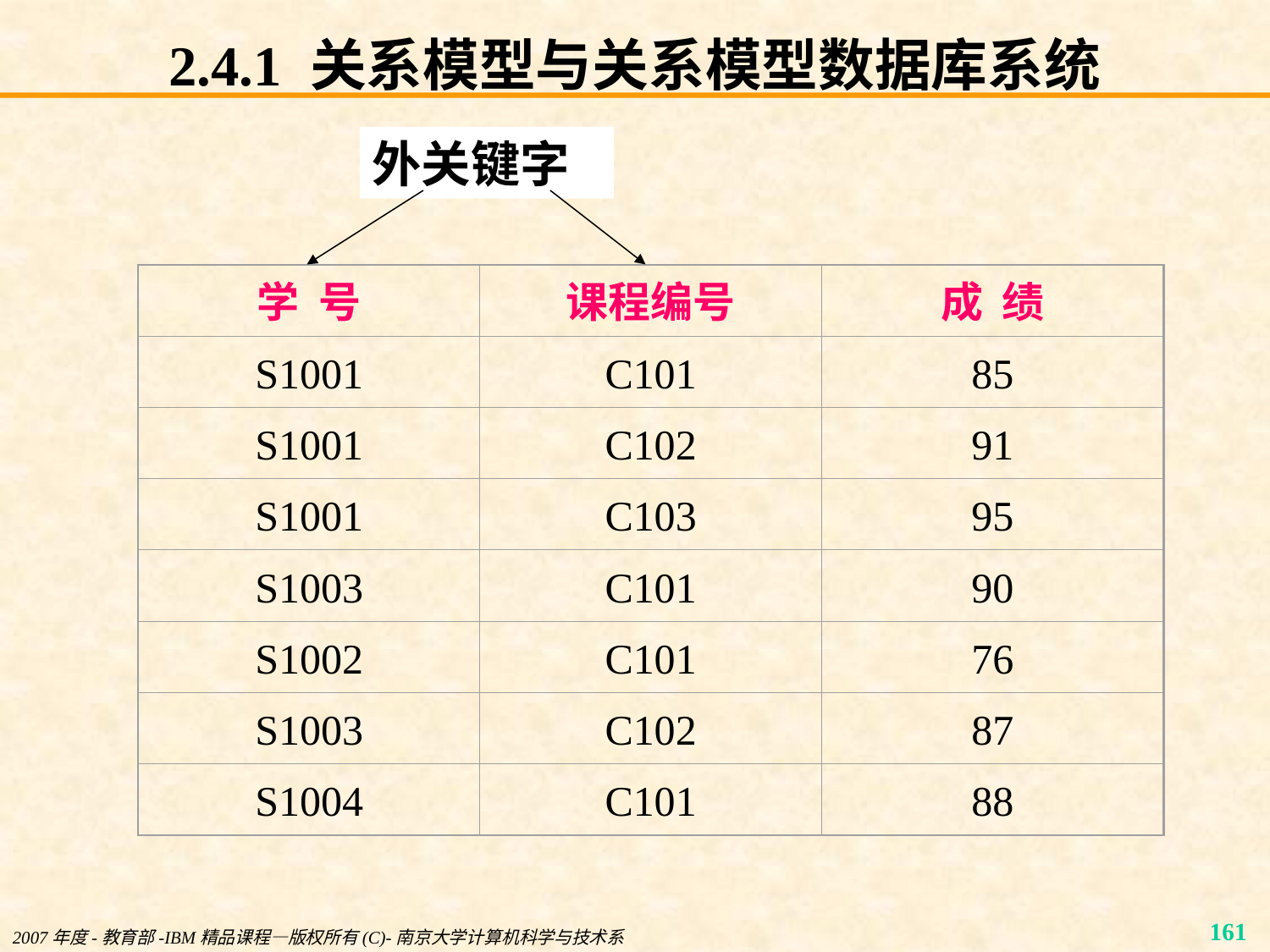

# 2.4.1 关系模型与关系模型数据库系统
外关键字

学  号

课程编号

成  绩

S1001

C101

85

S1001

C102

91

S1001

C103

95

S1003

C101

90

S1002

C101

76

S1003

C102

87

S1004

C101

88
161
2007年度-教育部-IBM精品课程—版权所有(C)-南京大学计算机科学与技术系